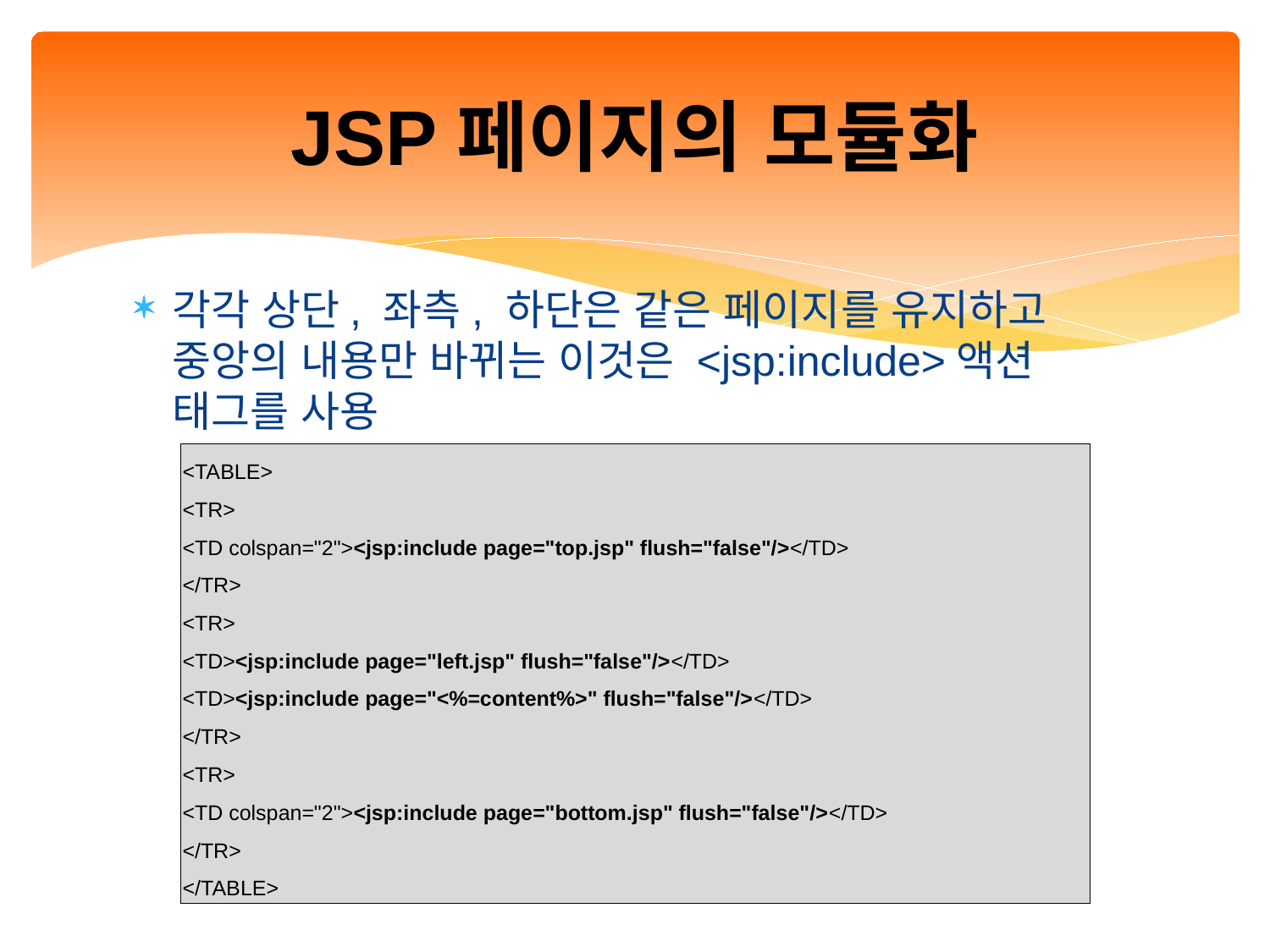

# JSP페이지의 모듈화
각각 상단, 좌측, 하단은 같은 페이지를 유지하고 중앙의 내용만 바뀌는 이것은 <jsp:include>액션 태그를 사용
| <TABLE> <TR> <TD colspan="2"><jsp:include page="top.jsp" flush="false"/></TD> </TR> <TR> <TD><jsp:include page="left.jsp" flush="false"/></TD> <TD><jsp:include page="<%=content%>" flush="false"/></TD> </TR> <TR> <TD colspan="2"><jsp:include page="bottom.jsp" flush="false"/></TD> </TR> </TABLE> |
| --- |